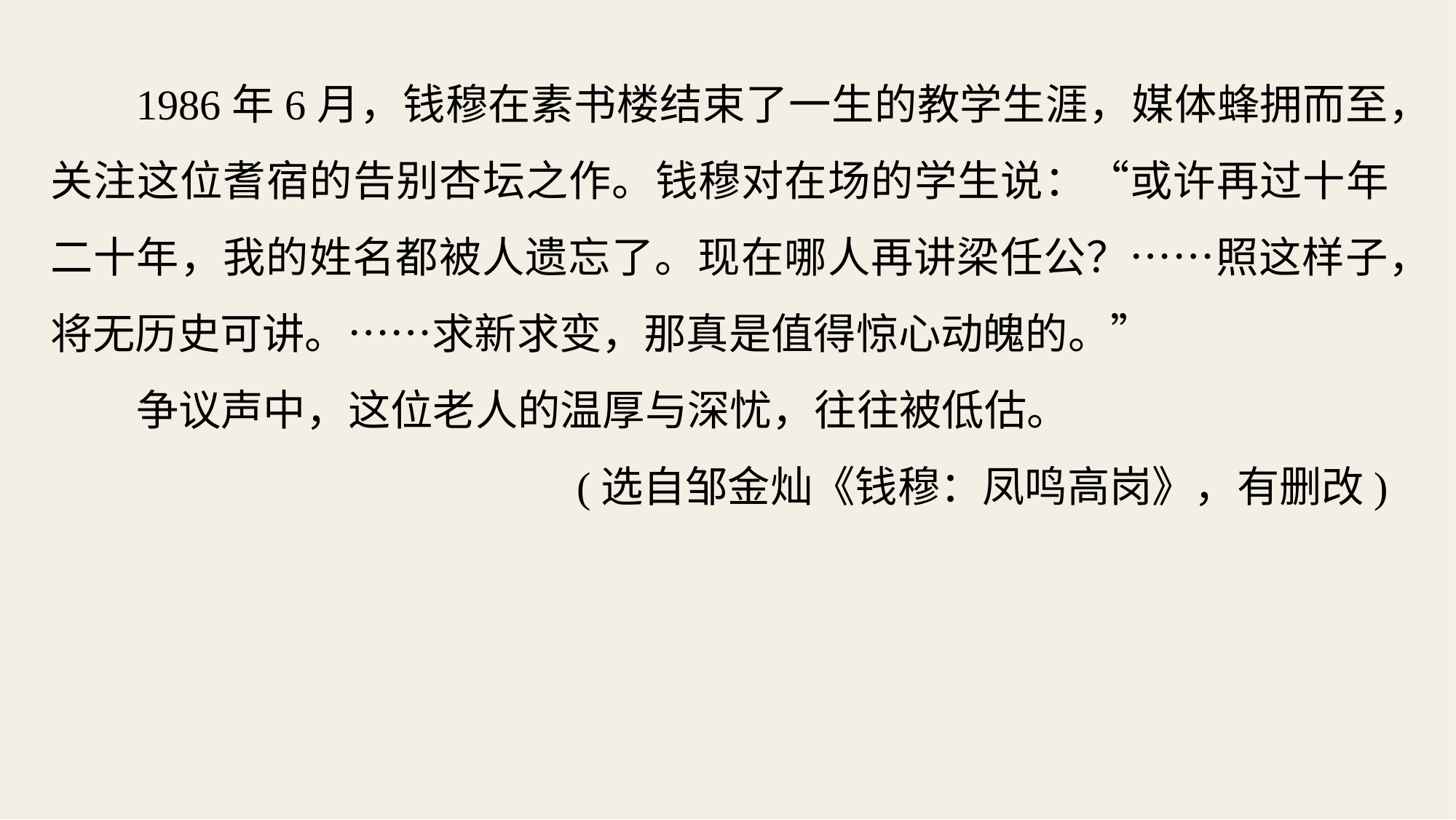

1986年6月，钱穆在素书楼结束了一生的教学生涯，媒体蜂拥而至，关注这位耆宿的告别杏坛之作。钱穆对在场的学生说：“或许再过十年二十年，我的姓名都被人遗忘了。现在哪人再讲梁任公？……照这样子，将无历史可讲。……求新求变，那真是值得惊心动魄的。”
争议声中，这位老人的温厚与深忧，往往被低估。
(选自邹金灿《钱穆：凤鸣高岗》，有删改)